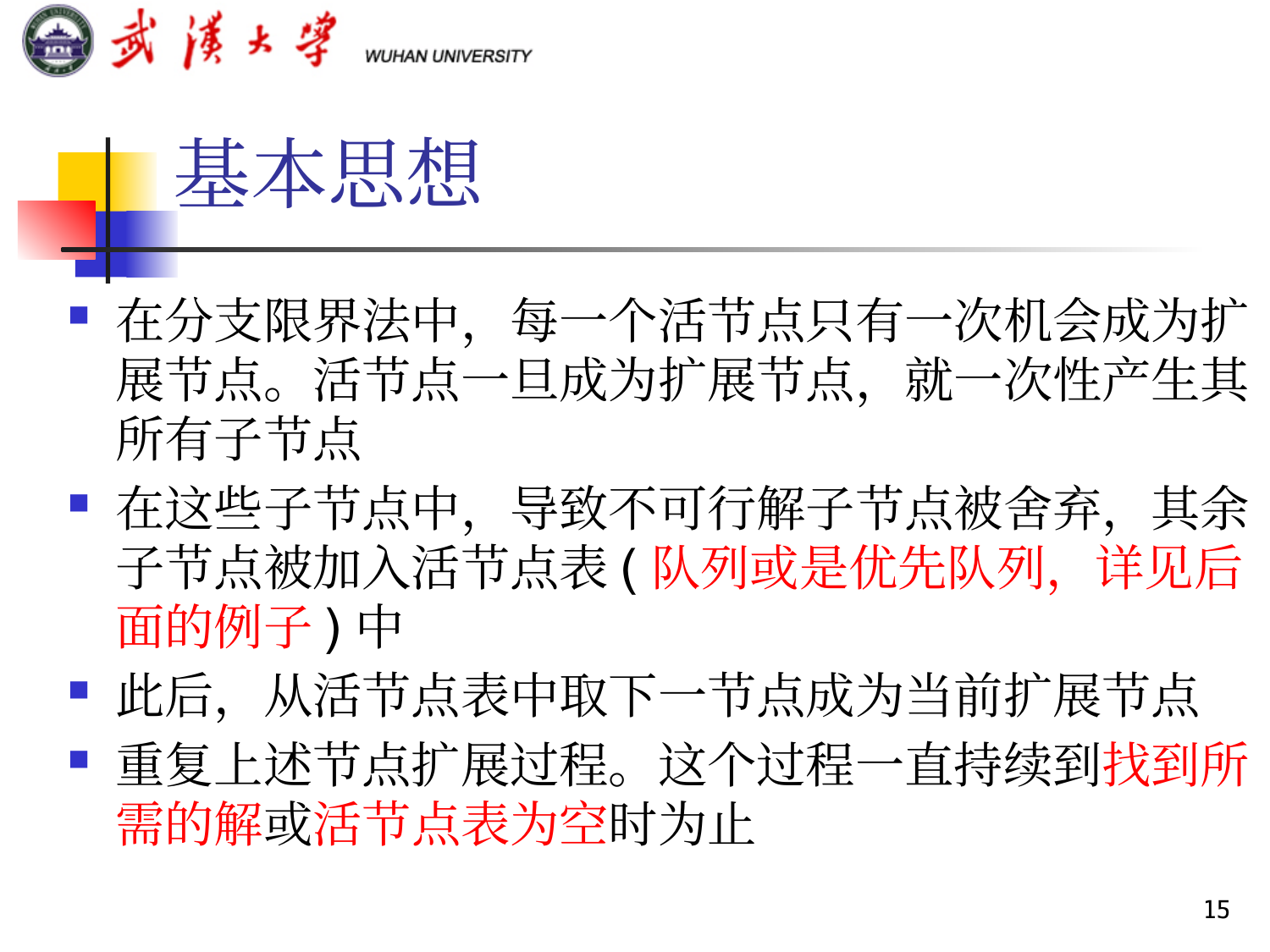

# 基本思想
在分支限界法中，每一个活节点只有一次机会成为扩展节点。活节点一旦成为扩展节点，就一次性产生其所有子节点
在这些子节点中，导致不可行解子节点被舍弃，其余子节点被加入活节点表(队列或是优先队列，详见后面的例子)中
此后，从活节点表中取下一节点成为当前扩展节点
重复上述节点扩展过程。这个过程一直持续到找到所需的解或活节点表为空时为止
15